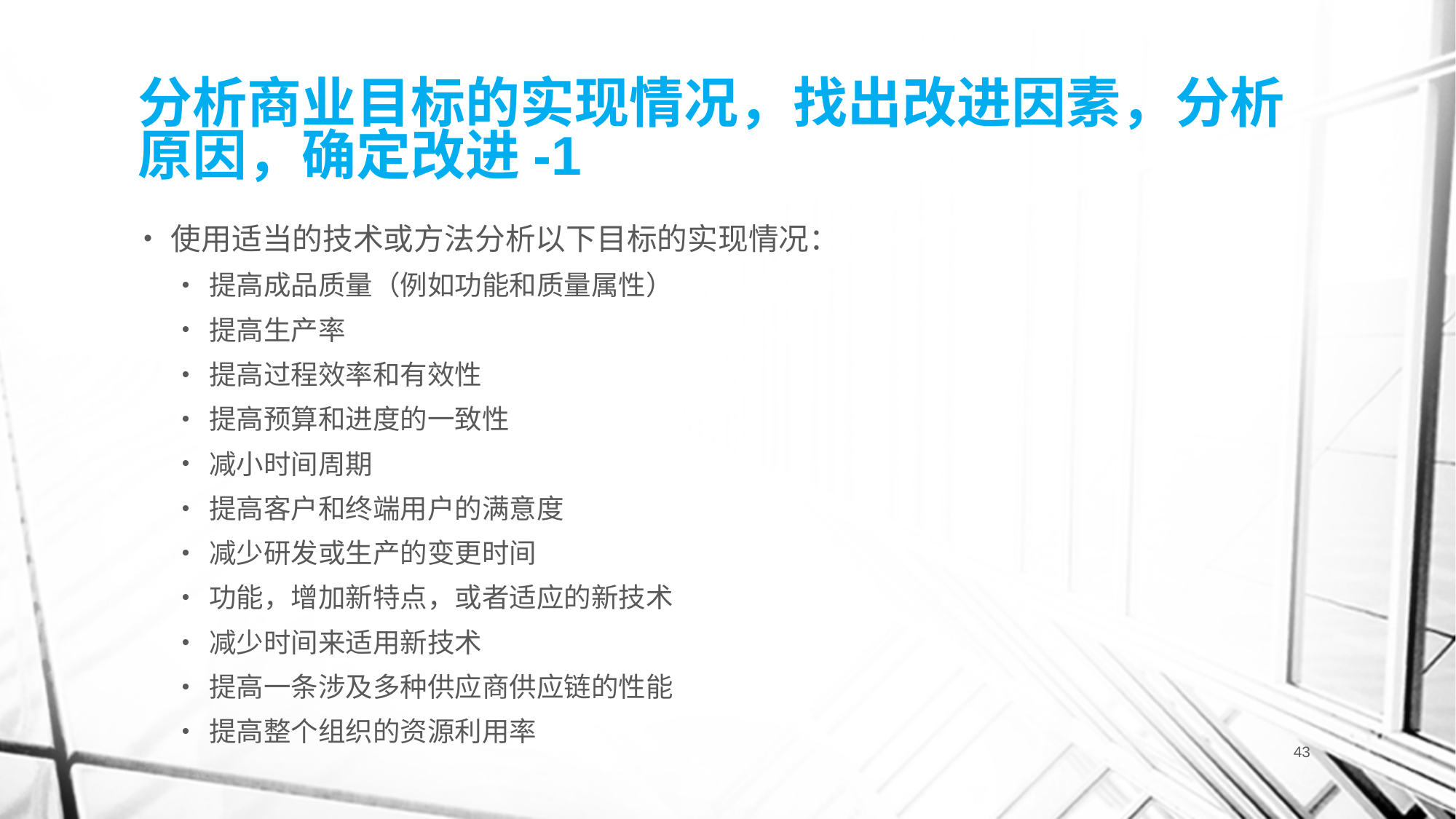

# 分析商业目标的实现情况，找出改进因素，分析原因，确定改进-1
使用适当的技术或方法分析以下目标的实现情况：
提高成品质量（例如功能和质量属性）
提高生产率
提高过程效率和有效性
提高预算和进度的一致性
减小时间周期
提高客户和终端用户的满意度
减少研发或生产的变更时间
功能，增加新特点，或者适应的新技术
减少时间来适用新技术
提高一条涉及多种供应商供应链的性能
提高整个组织的资源利用率
43